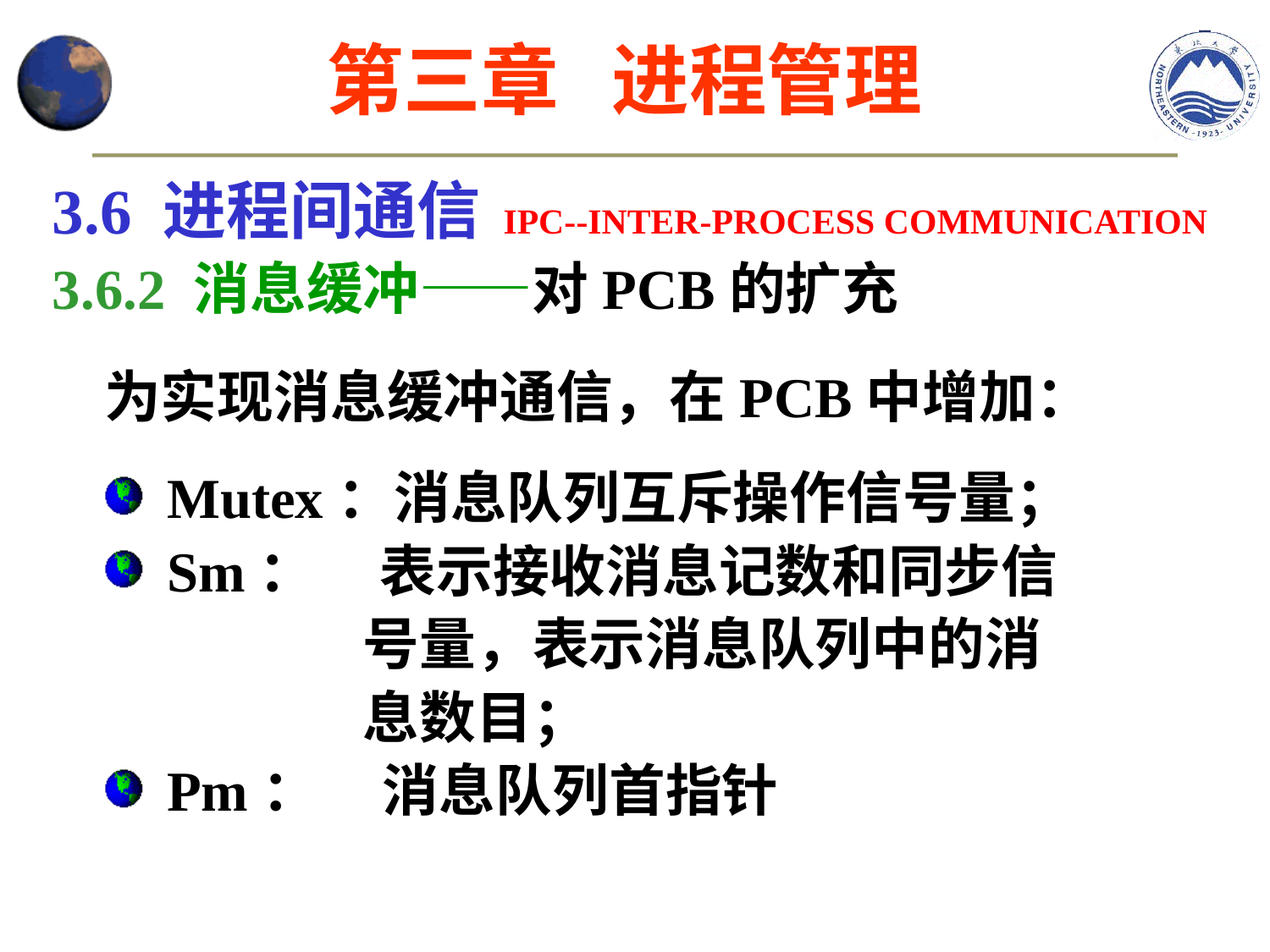

第三章   进程管理
3.6 进程间通信 IPC--INTER-PROCESS COMMUNICATION
3.6.2 消息缓冲——对PCB的扩充
为实现消息缓冲通信，在PCB中增加：

Mutex：消息队列互斥操作信号量；
Sm：     表示接收消息记数和同步信
                   号量，表示消息队列中的消
                   息数目；
Pm：     消息队列首指针